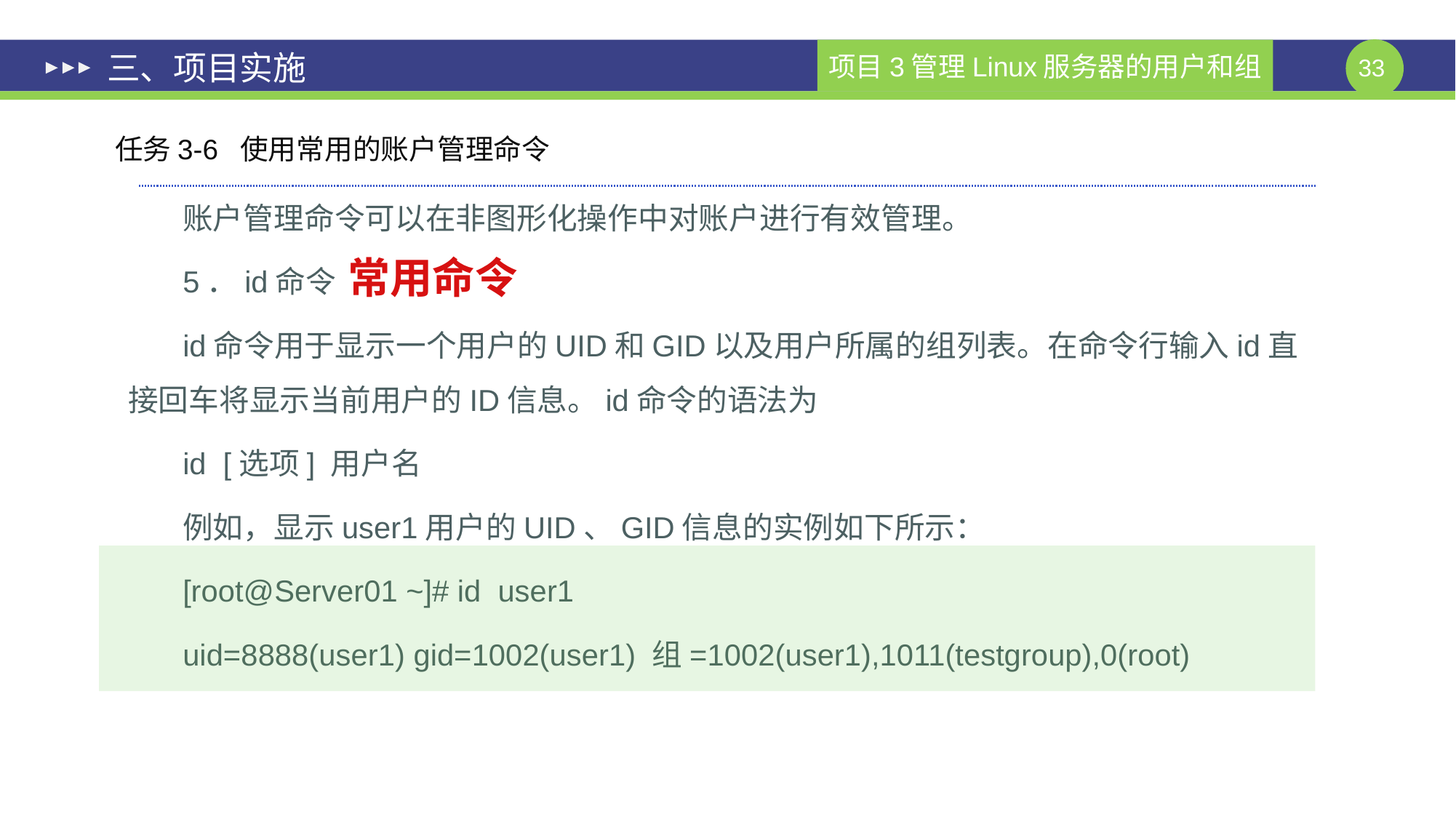

# 三、项目实施
任务3-6  使用常用的账户管理命令
账户管理命令可以在非图形化操作中对账户进行有效管理。
5．id命令
id命令用于显示一个用户的UID和GID以及用户所属的组列表。在命令行输入id直接回车将显示当前用户的ID信息。id命令的语法为
id  [选项] 用户名
例如，显示user1用户的UID、GID信息的实例如下所示：
[root@Server01 ~]# id  user1
uid=8888(user1) gid=1002(user1) 组=1002(user1),1011(testgroup),0(root)

常用命令